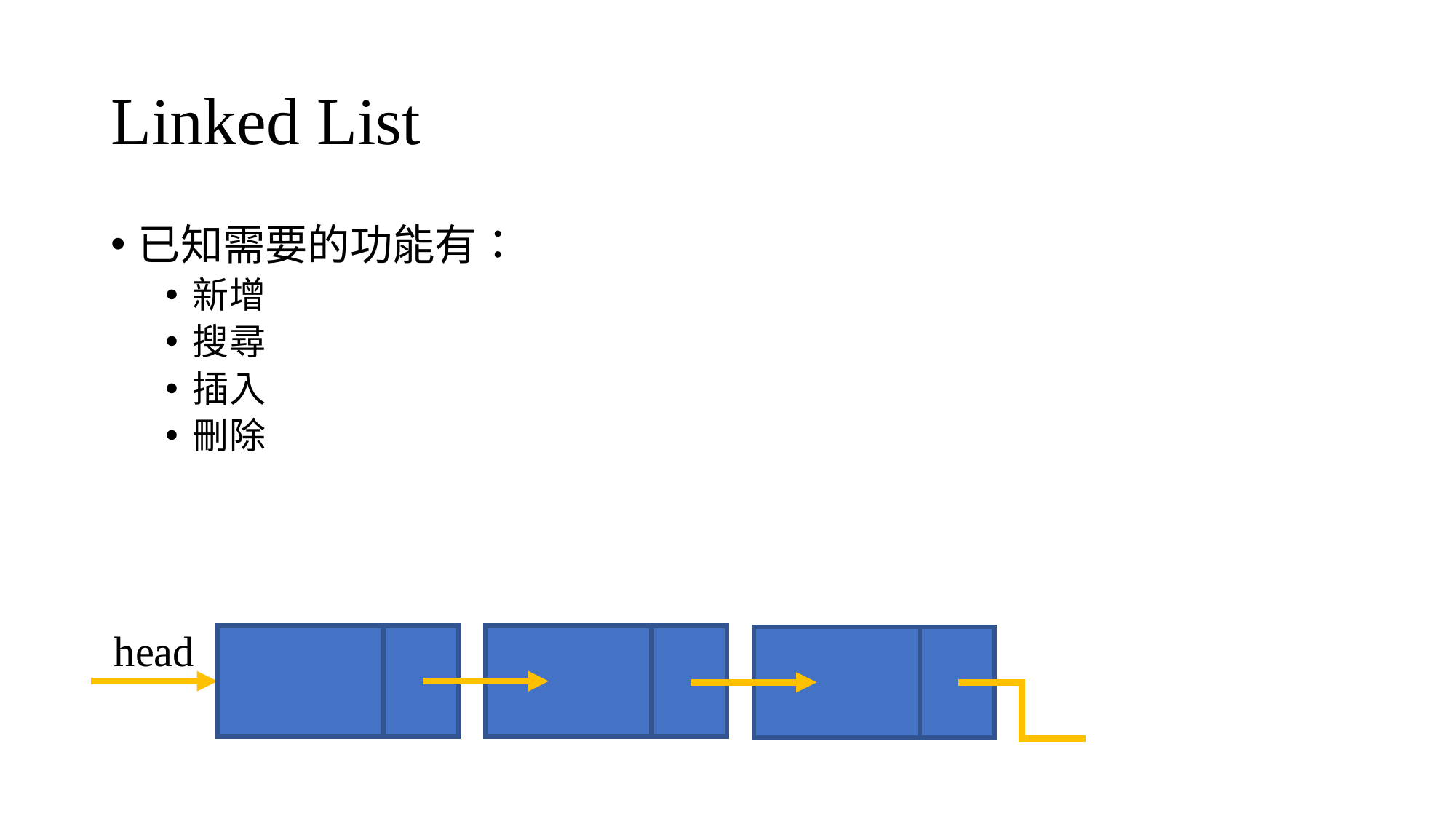

# Linked List
已知需要的功能有：
新增
搜尋
插入
刪除
head